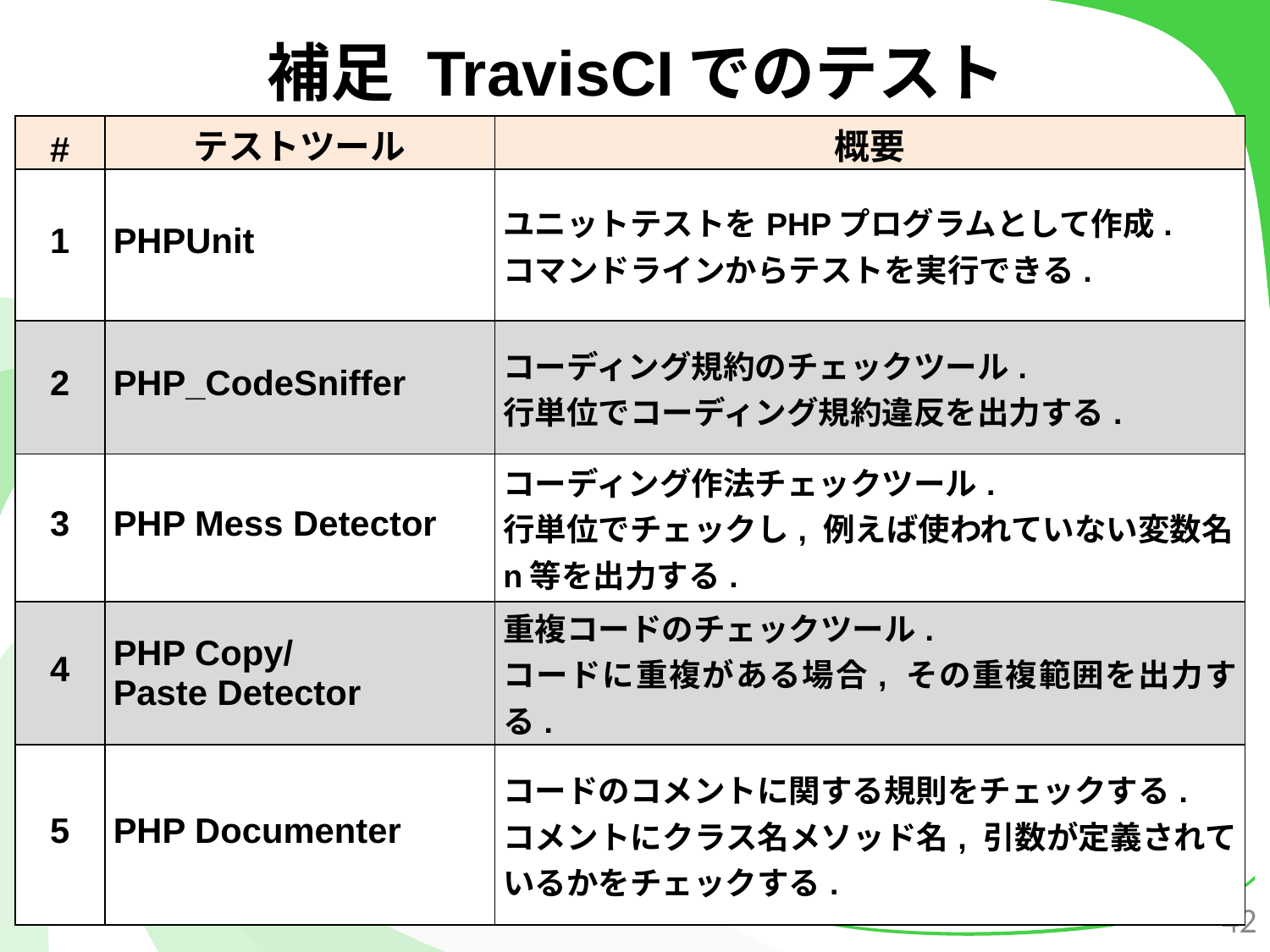

補足 TravisCIでのテスト
| # | テストツール | 概要 |
| --- | --- | --- |
| 1 | PHPUnit | ユニットテストをPHPプログラムとして作成. コマンドラインからテストを実行できる. |
| 2 | PHP\_CodeSniffer | コーディング規約のチェックツール. 行単位でコーディング規約違反を出力する. |
| 3 | PHP Mess Detector | コーディング作法チェックツール. 行単位でチェックし, 例えば使われていない変数名n等を出力する. |
| 4 | PHP Copy/ Paste Detector | 重複コードのチェックツール. コードに重複がある場合, その重複範囲を出力する. |
| 5 | PHP Documenter | コードのコメントに関する規則をチェックする. コメントにクラス名メソッド名, 引数が定義されているかをチェックする. |
42